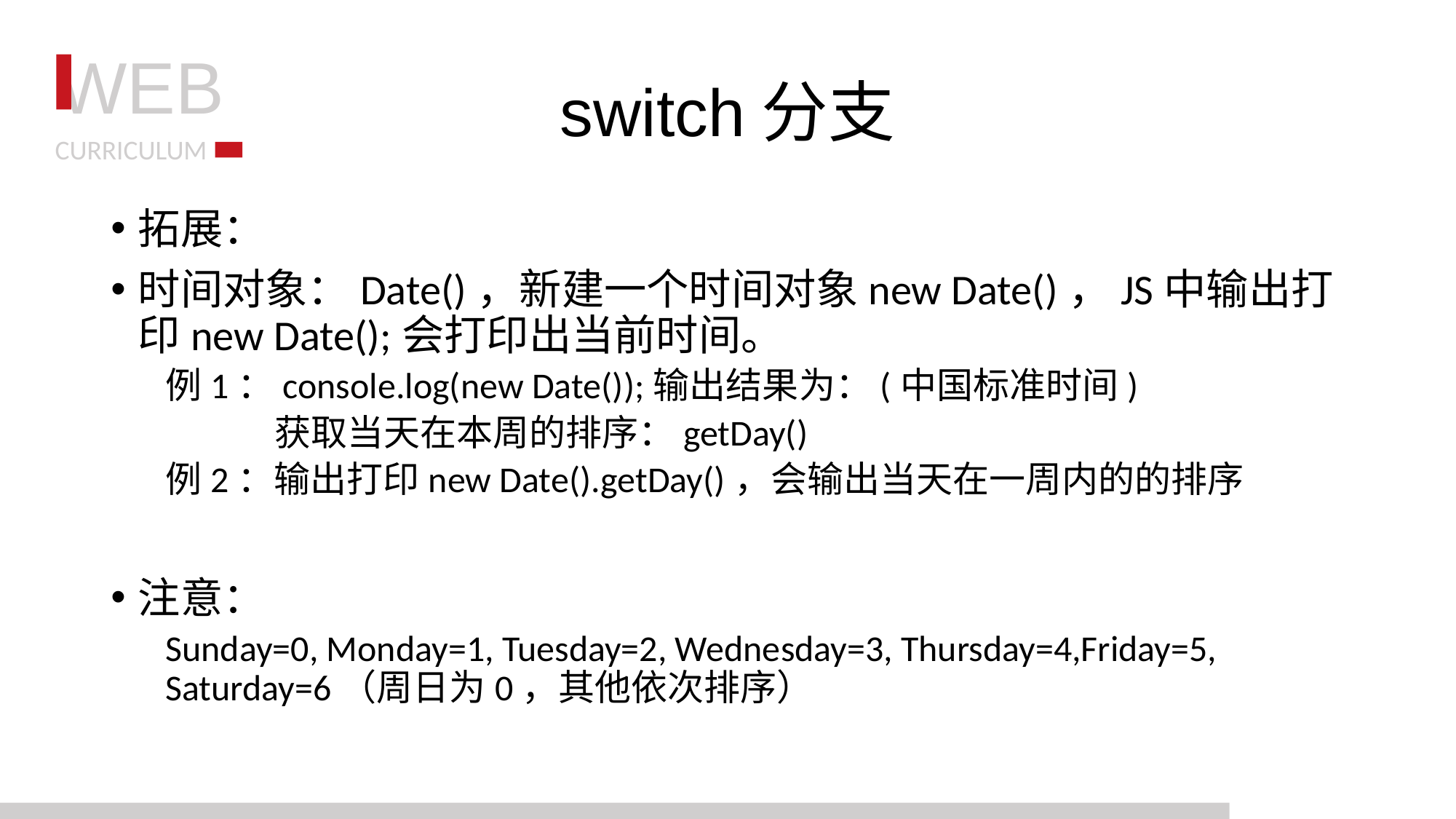

# switch分支
拓展：
时间对象：Date()，新建一个时间对象new Date()，JS中输出打印new Date();会打印出当前时间。
例1：console.log(new Date());输出结果为：(中国标准时间)
	获取当天在本周的排序：getDay()
例2：输出打印new Date().getDay()，会输出当天在一周内的的排序

注意：
Sunday=0, Monday=1, Tuesday=2, Wednesday=3, Thursday=4,Friday=5, Saturday=6（周日为0，其他依次排序）